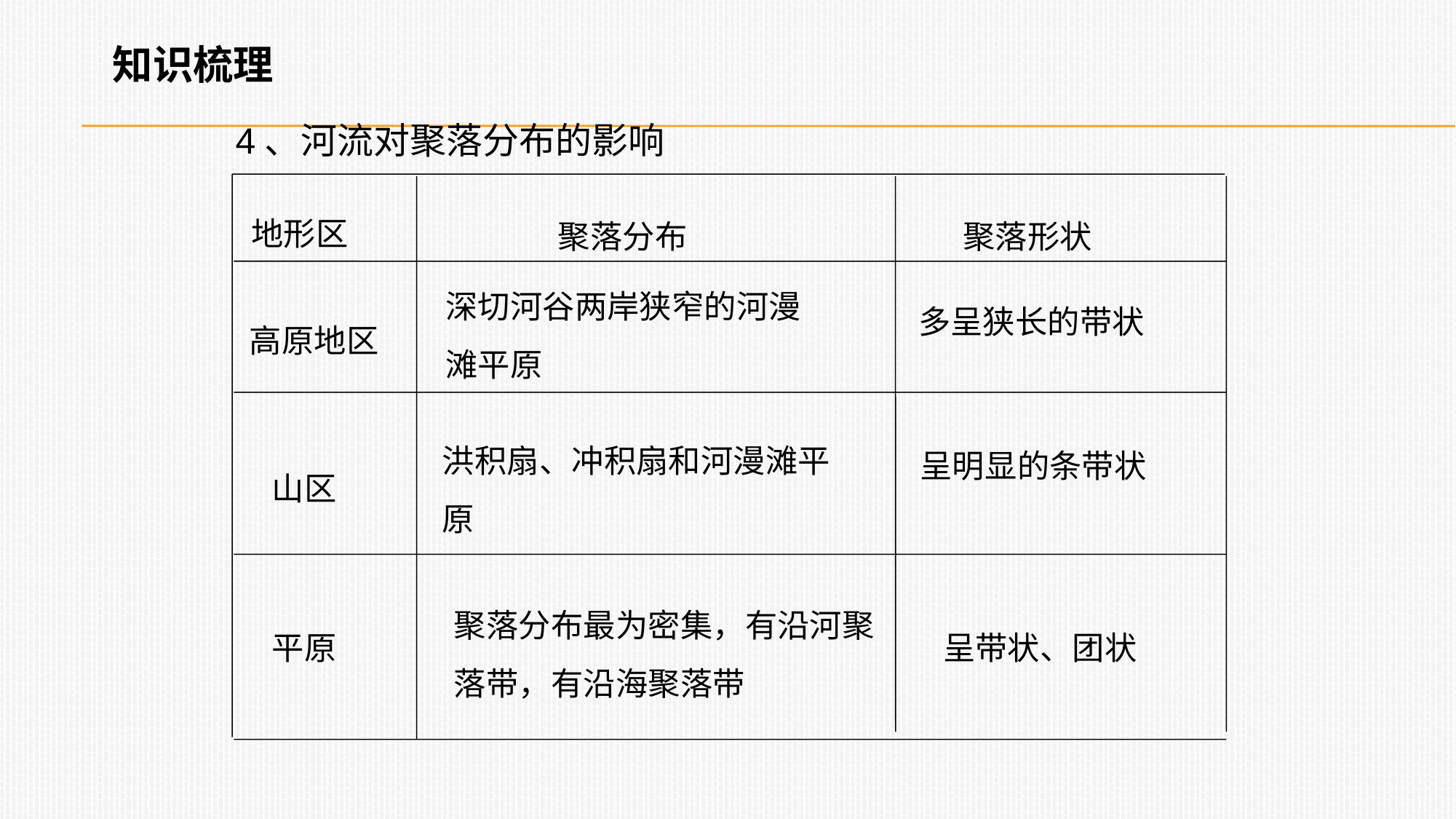

知识梳理
4、河流对聚落分布的影响

地形区
聚落分布
聚落形状

深切河谷两岸狭窄的河漫滩平原
多呈狭长的带状
高原地区

洪积扇、冲积扇和河漫滩平原
呈明显的条带状
山区

聚落分布最为密集，有沿河聚落带，有沿海聚落带
平原
呈带状、团状